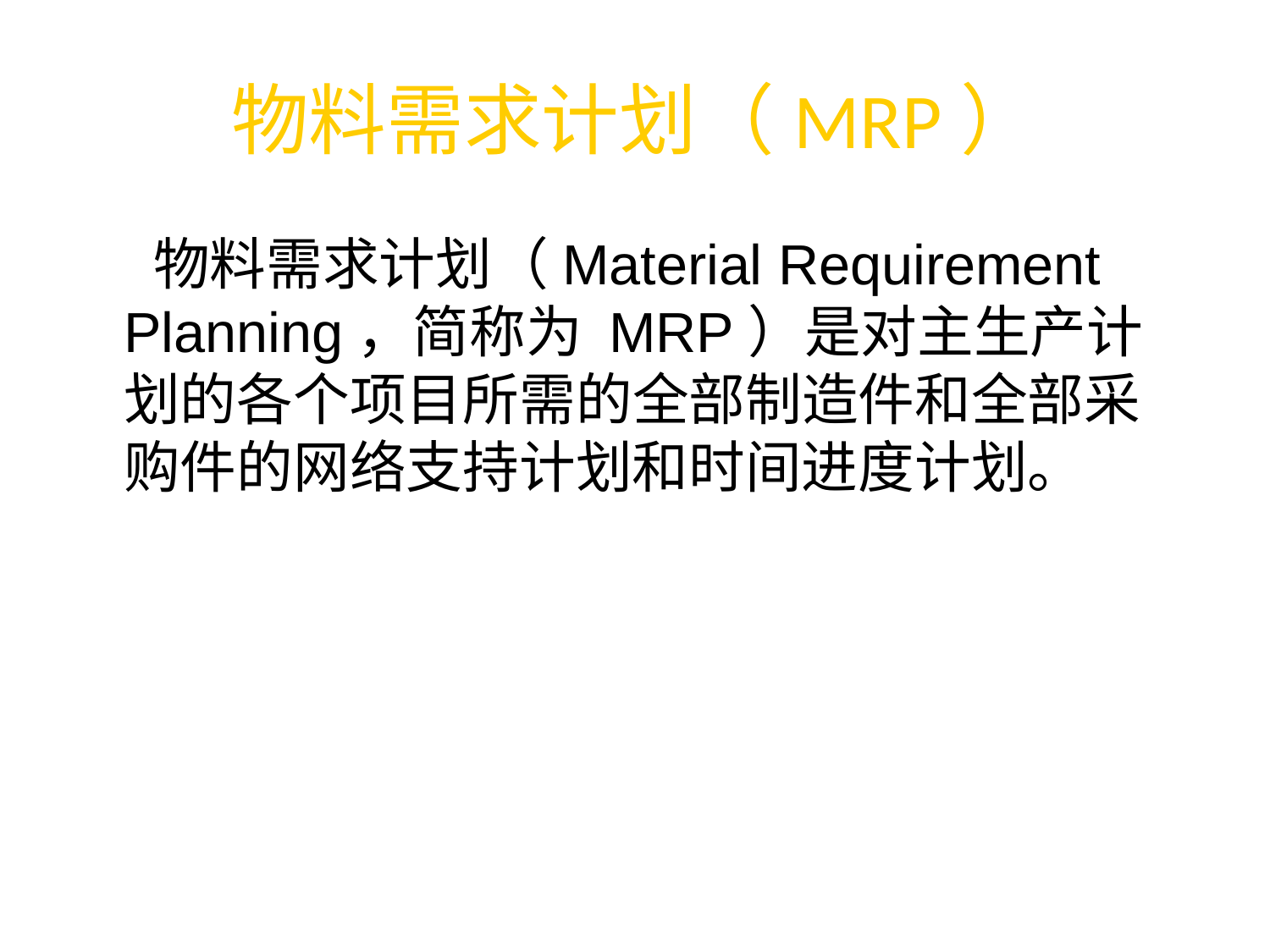

# 物料需求计划（MRP）
     物料需求计划（Material Requirement Planning，简称为 MRP）是对主生产计划的各个项目所需的全部制造件和全部采购件的网络支持计划和时间进度计划。